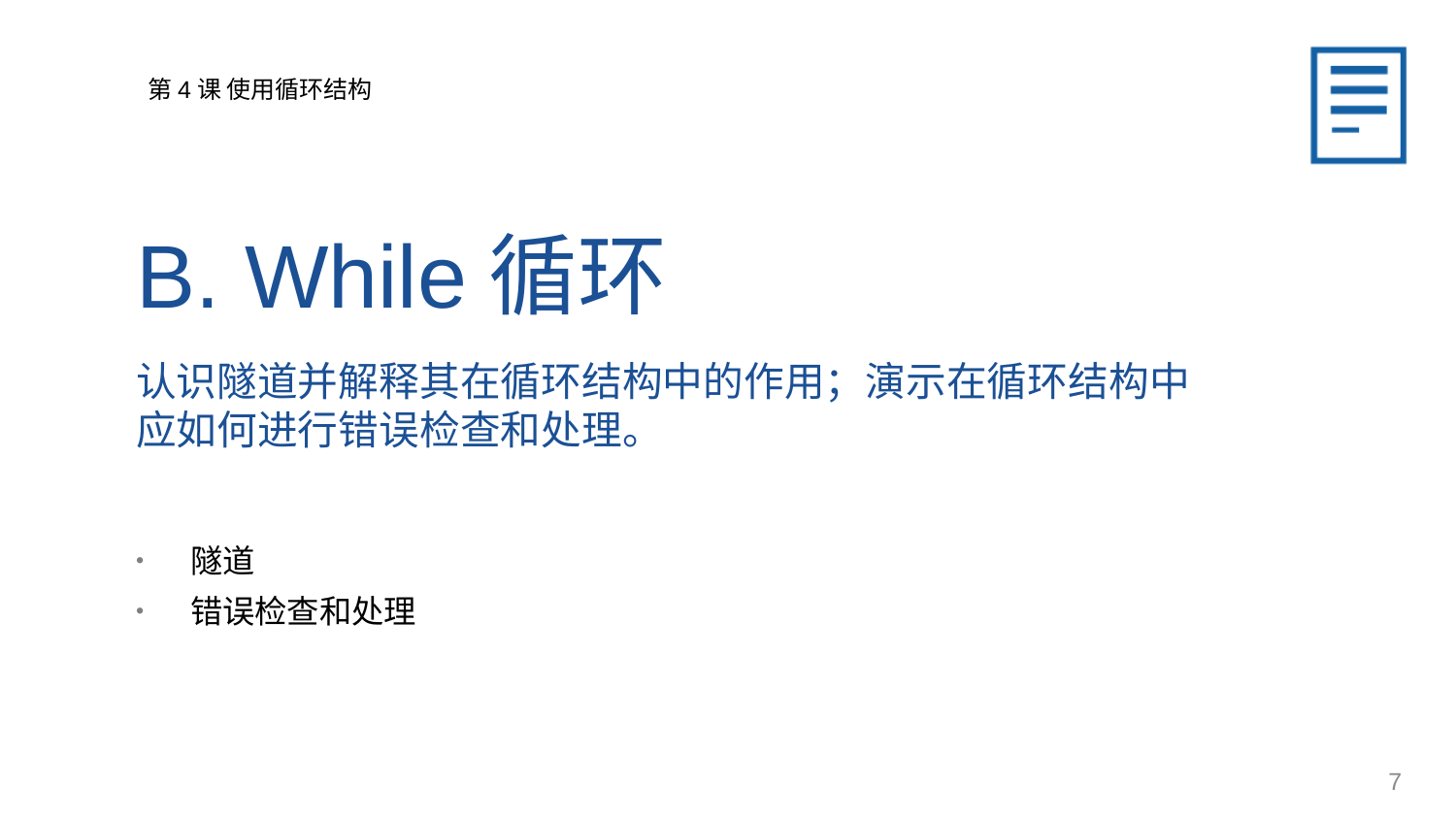

B. While循环
认识隧道并解释其在循环结构中的作用；演示在循环结构中应如何进行错误检查和处理。
隧道
错误检查和处理
7